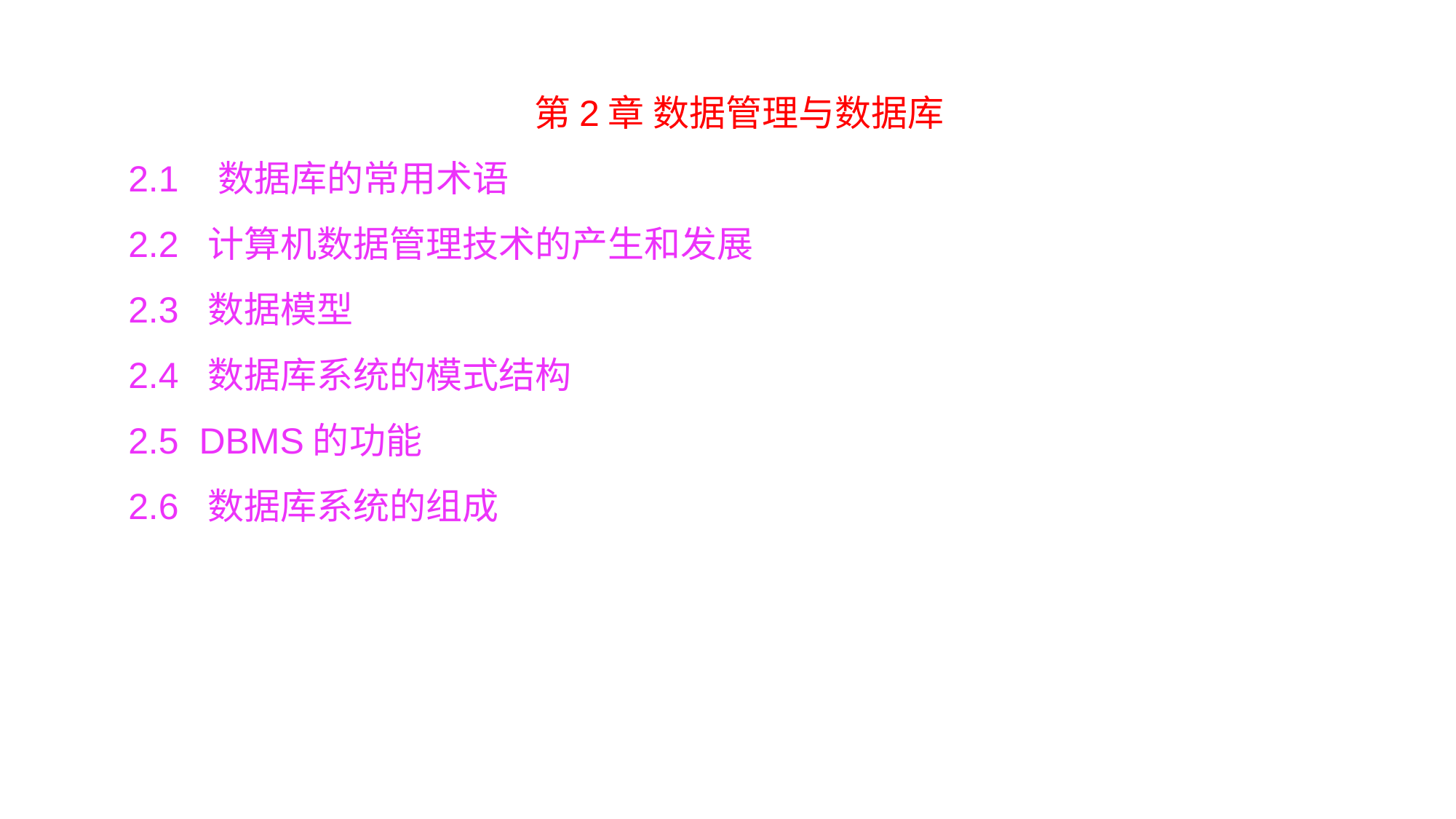

第2章 数据管理与数据库
2.1   数据库的常用术语
2.2  计算机数据管理技术的产生和发展
2.3  数据模型
2.4  数据库系统的模式结构
2.5  DBMS的功能
2.6  数据库系统的组成